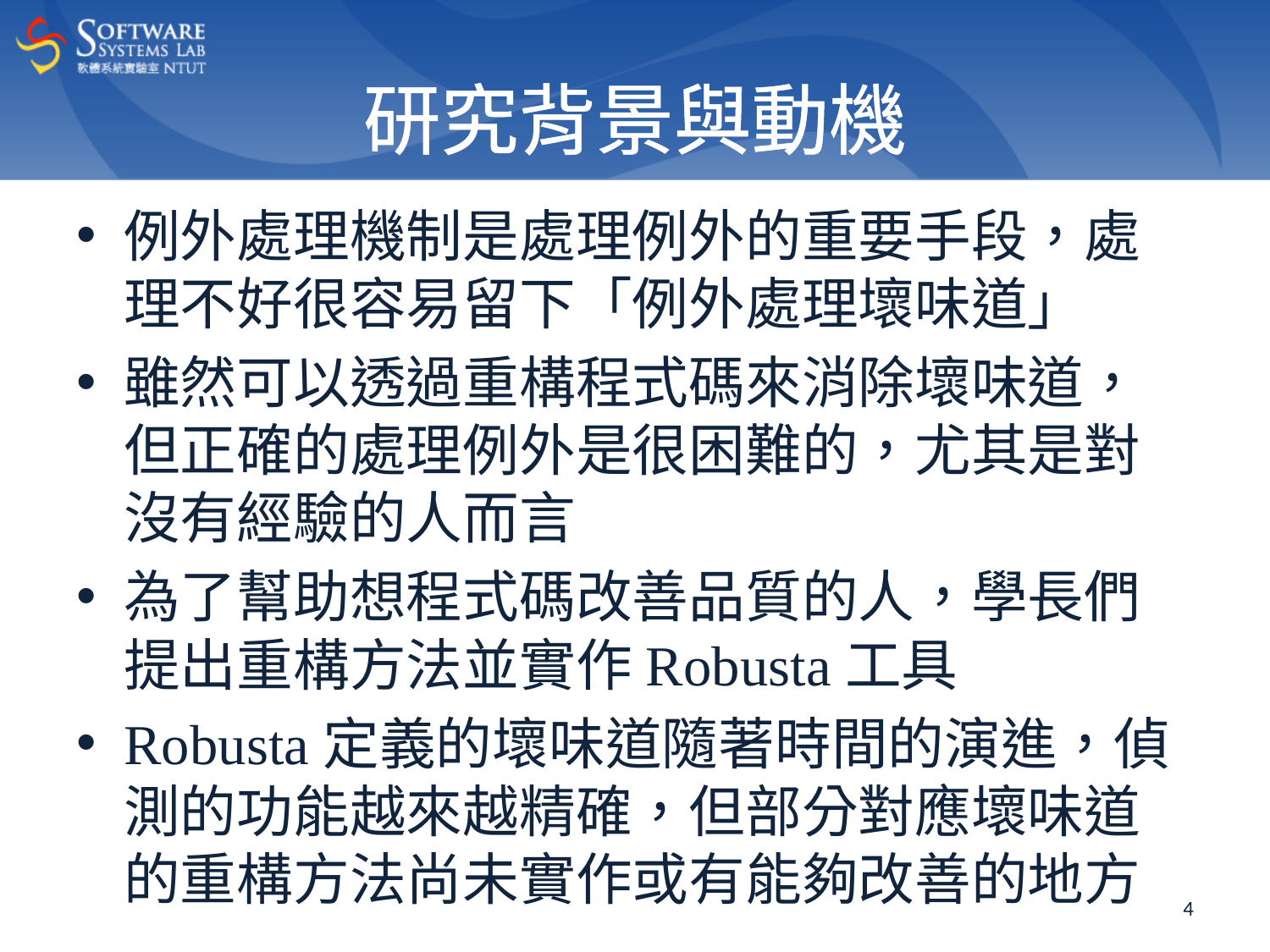

# 研究背景與動機
例外處理機制是處理例外的重要手段，處理不好很容易留下「例外處理壞味道」
雖然可以透過重構程式碼來消除壞味道，但正確的處理例外是很困難的，尤其是對沒有經驗的人而言
為了幫助想程式碼改善品質的人，學長們提出重構方法並實作Robusta工具
Robusta定義的壞味道隨著時間的演進，偵測的功能越來越精確，但部分對應壞味道的重構方法尚未實作或有能夠改善的地方

4